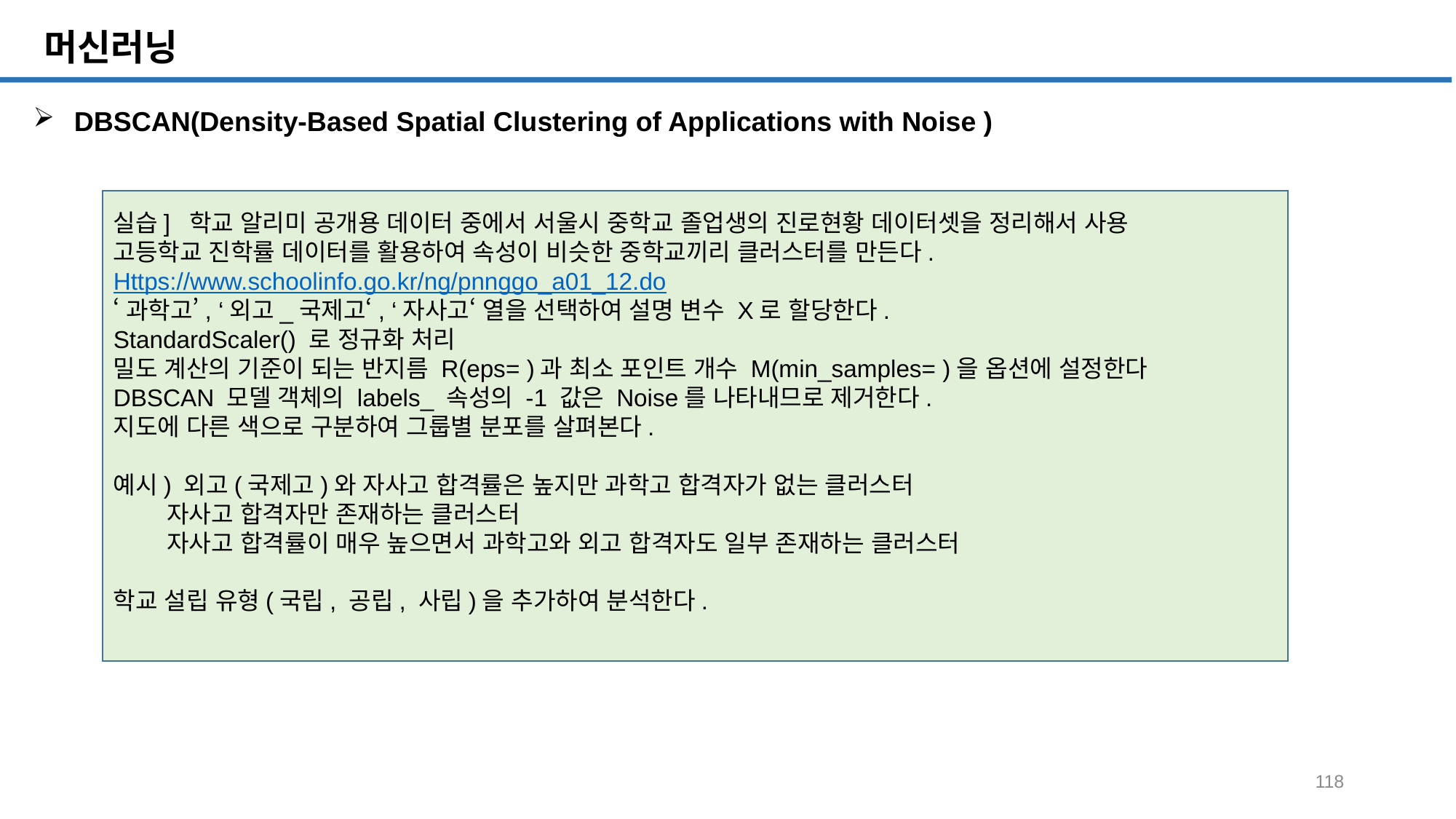

SQL 튜닝 개요
# 머신러닝

DBSCAN(Density-Based Spatial Clustering of Applications with Noise )

실습]  학교 알리미 공개용 데이터 중에서 서울시 중학교 졸업생의 진로현황 데이터셋을 정리해서 사용
고등학교 진학률 데이터를 활용하여 속성이 비슷한 중학교끼리 클러스터를 만든다.
Https://www.schoolinfo.go.kr/ng/pnnggo_a01_12.do
‘과학고’, ‘외고_국제고‘, ‘자사고‘ 열을 선택하여 설명 변수 X로 할당한다.
StandardScaler() 로 정규화 처리
밀도 계산의 기준이 되는 반지름 R(eps= )과 최소 포인트 개수 M(min_samples= )을 옵션에 설정한다
DBSCAN 모델 객체의 labels_ 속성의 -1 값은 Noise를 나타내므로 제거한다.
지도에 다른 색으로 구분하여 그룹별 분포를 살펴본다.
예시) 외고(국제고)와 자사고 합격률은 높지만 과학고 합격자가 없는 클러스터
        자사고 합격자만 존재하는 클러스터
        자사고 합격률이 매우 높으면서 과학고와 외고 합격자도 일부 존재하는 클러스터

학교 설립 유형(국립, 공립, 사립)을 추가하여 분석한다.

118